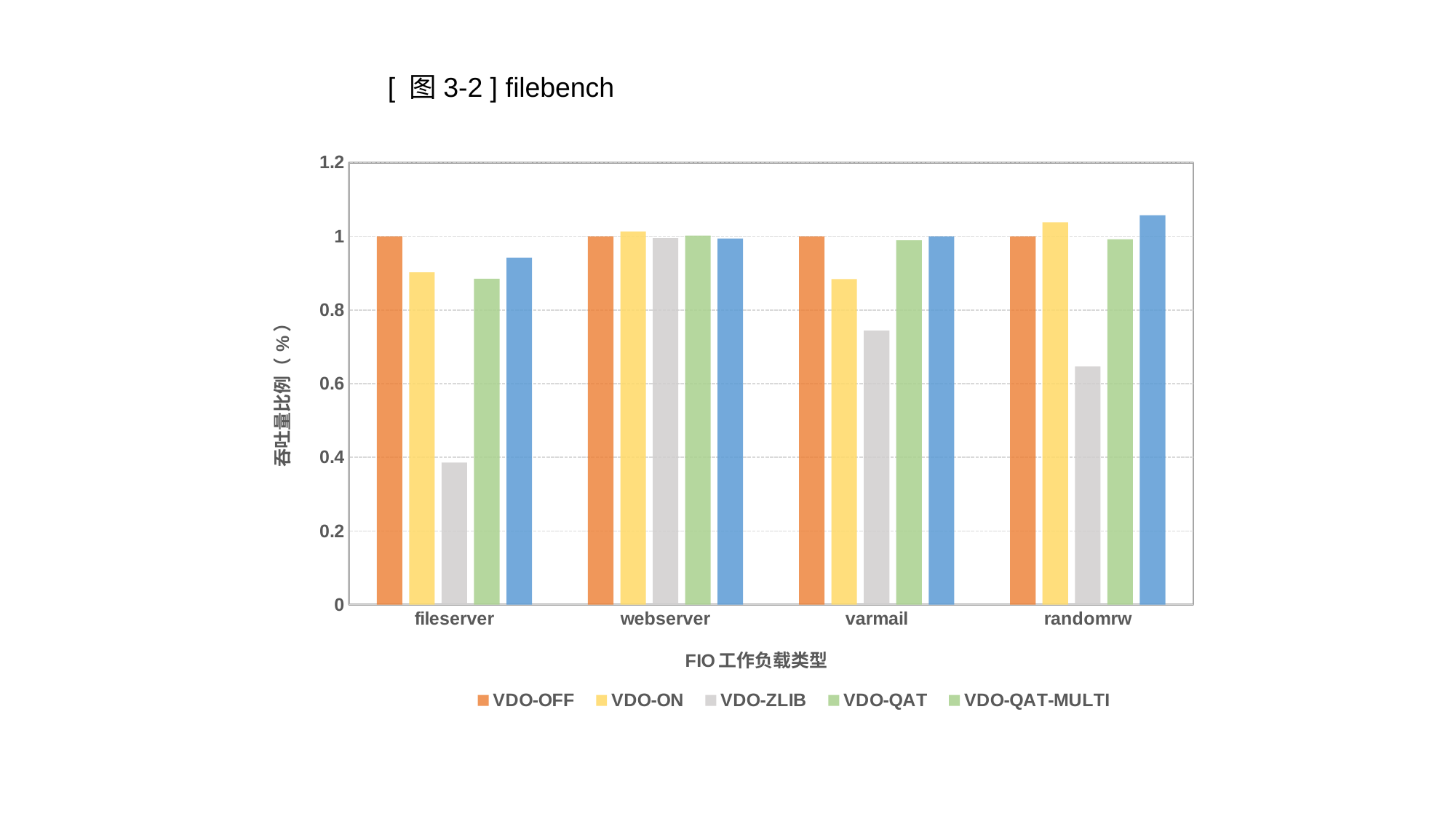

[ 图3-2 ] filebench

### Chart

| Category | VDO-OFF | VDO-ON | VDO-ZLIB | VDO-QAT | VDO-QAT-MULTI |
|---|---|---|---|---|---|
| fileserver | 1.0 | 0.902 | 0.386 | 0.885 | 0.942 |
| webserver | 1.0 | 1.013 | 0.995 | 1.002 | 0.994 |
| varmail | 1.0 | 0.884 | 0.744 | 0.989 | 1.0 |
| randomrw | 1.0 | 1.038 | 0.647 | 0.992 | 1.057 |